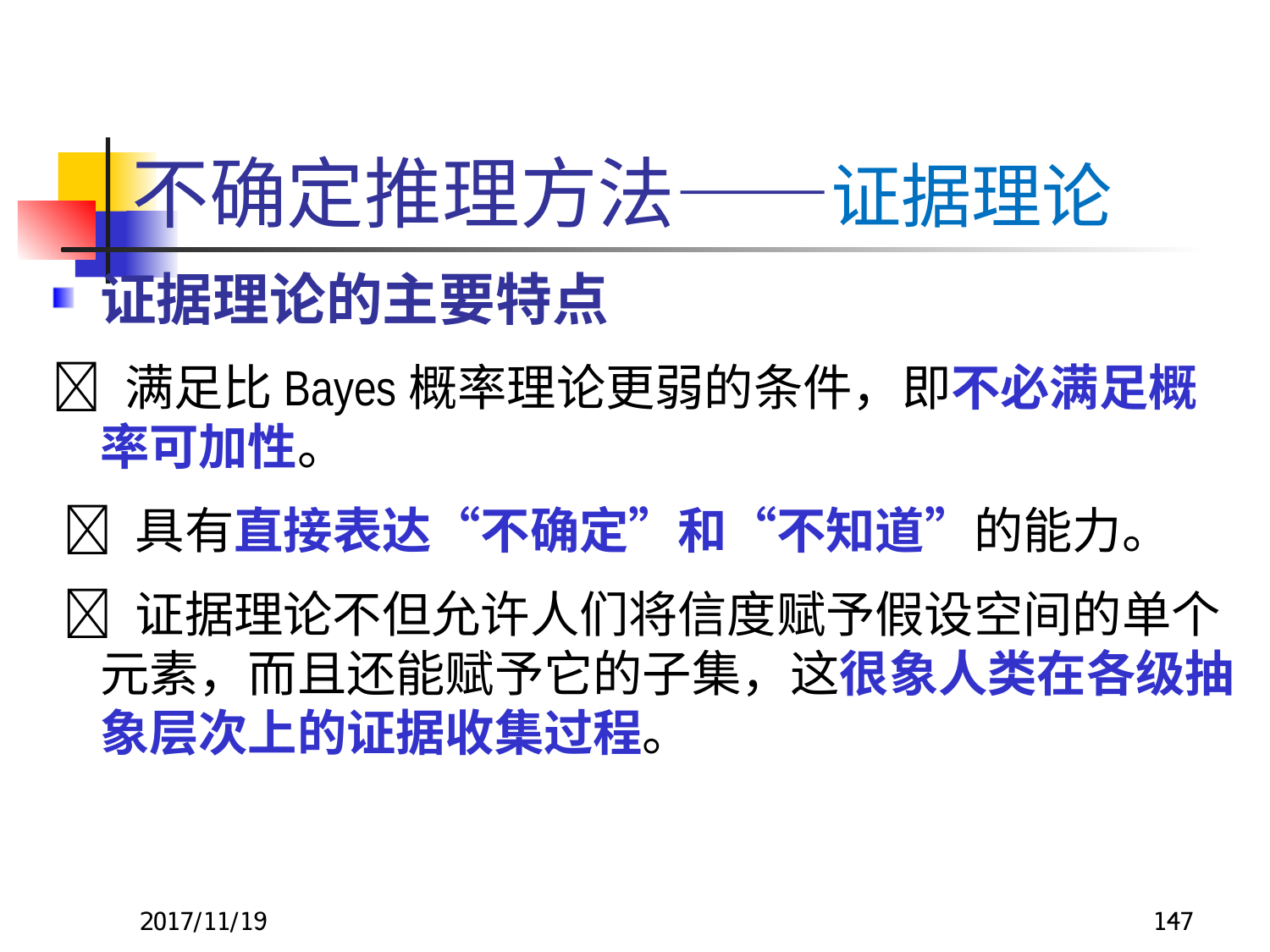

# 不确定推理方法——证据理论
证据理论的主要特点
♦ 满足比Bayes概率理论更弱的条件，即不必满足概率可加性。
 ♦ 具有直接表达“不确定”和“不知道”的能力。
 ♦ 证据理论不但允许人们将信度赋予假设空间的单个元素，而且还能赋予它的子集，这很象人类在各级抽象层次上的证据收集过程。

2017/11/19
147